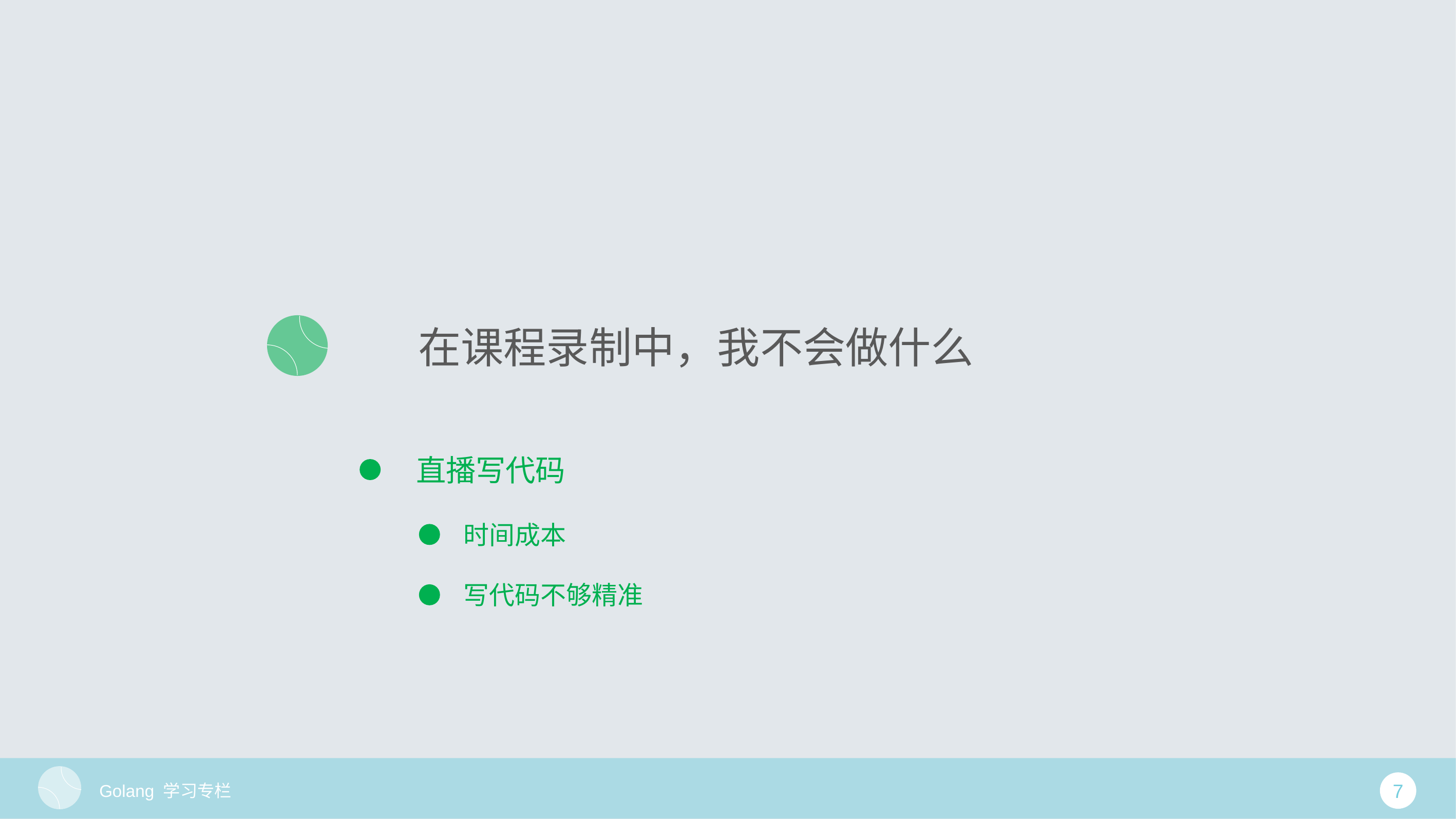

在课程录制中，我不会做什么
直播写代码

时间成本

写代码不够精准

7
Golang 学习专栏